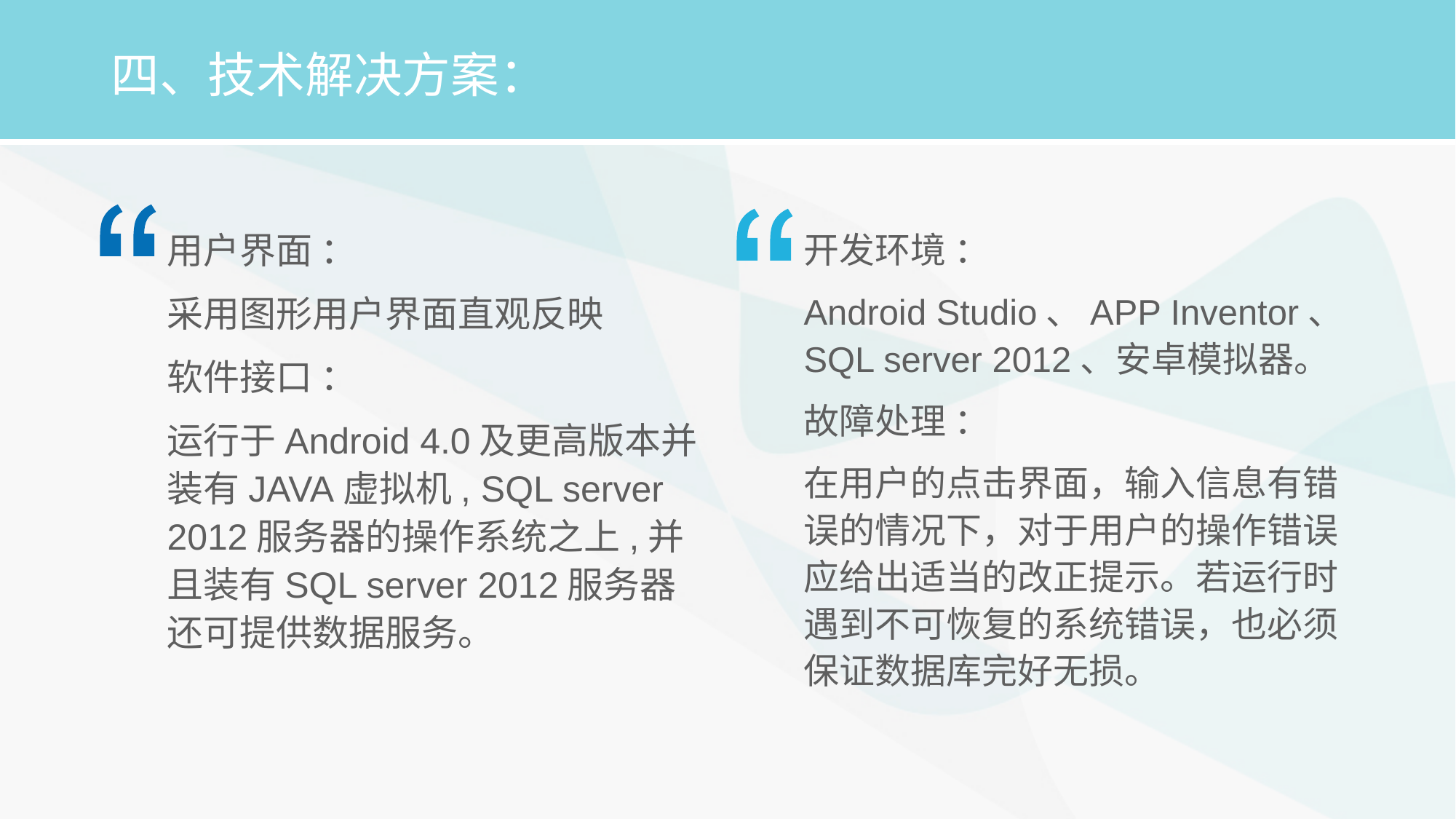

# 四、技术解决方案：
用户界面 ：
采用图形用户界面直观反映
软件接口 ：
运行于Android 4.0及更高版本并装有JAVA虚拟机, SQL server 2012服务器的操作系统之上,并且装有SQL server 2012服务器还可提供数据服务。
开发环境 ：
Android Studio、APP Inventor、SQL server 2012、安卓模拟器。
故障处理 ：
在用户的点击界面，输入信息有错误的情况下，对于用户的操作错误应给出适当的改正提示。若运行时遇到不可恢复的系统错误，也必须保证数据库完好无损。